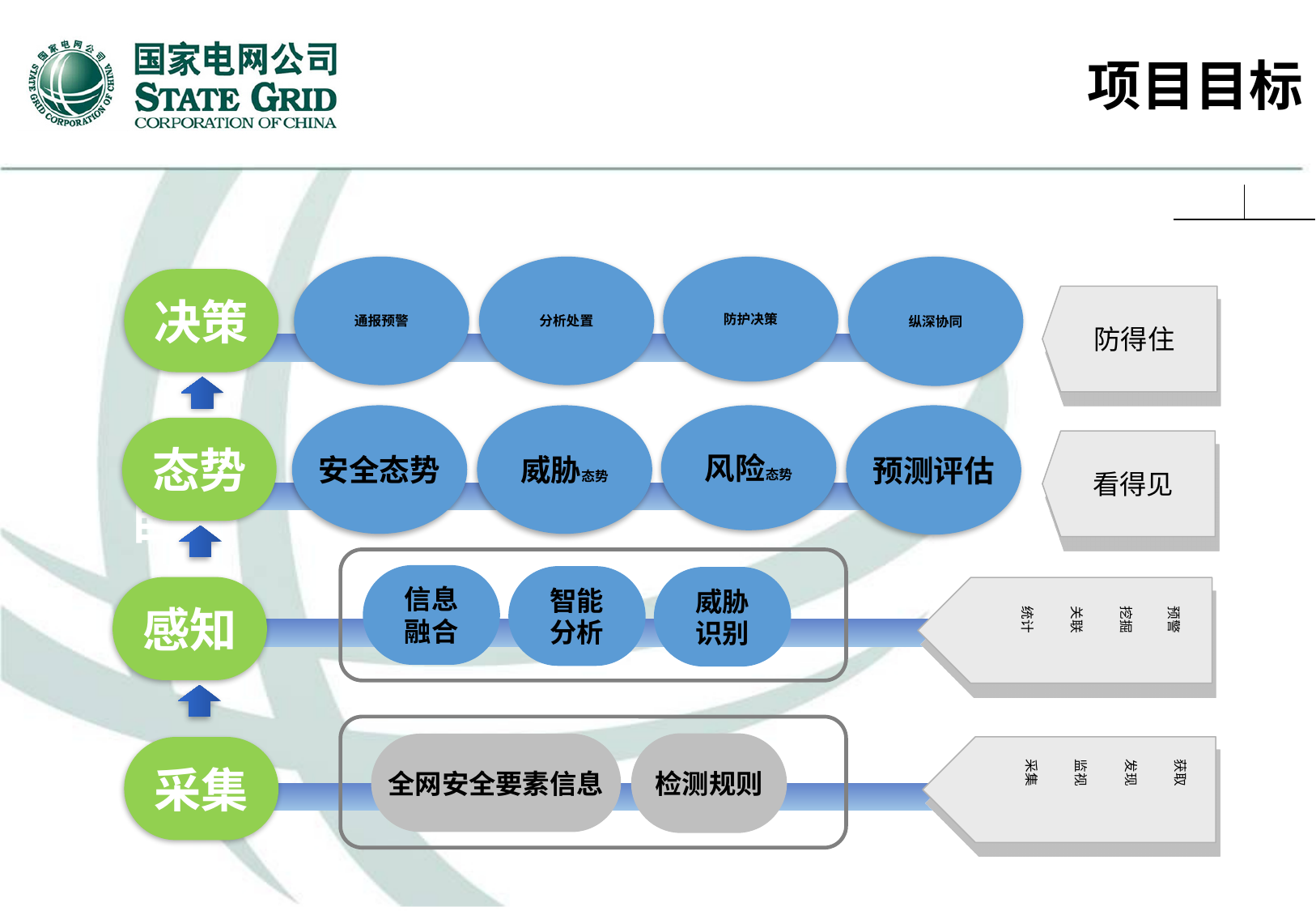

项目目标
分析处置
防护决策
纵深协同
通报预警
决策
防得住

威胁态势
风险态势
预测评估
安全态势
态势
项目
目标
看得见

信息
融合
智能
分析
威胁
识别
感知

统计
关联
挖掘
预警

检测规则
全网安全要素信息

采集
采集
监视
发现
获取